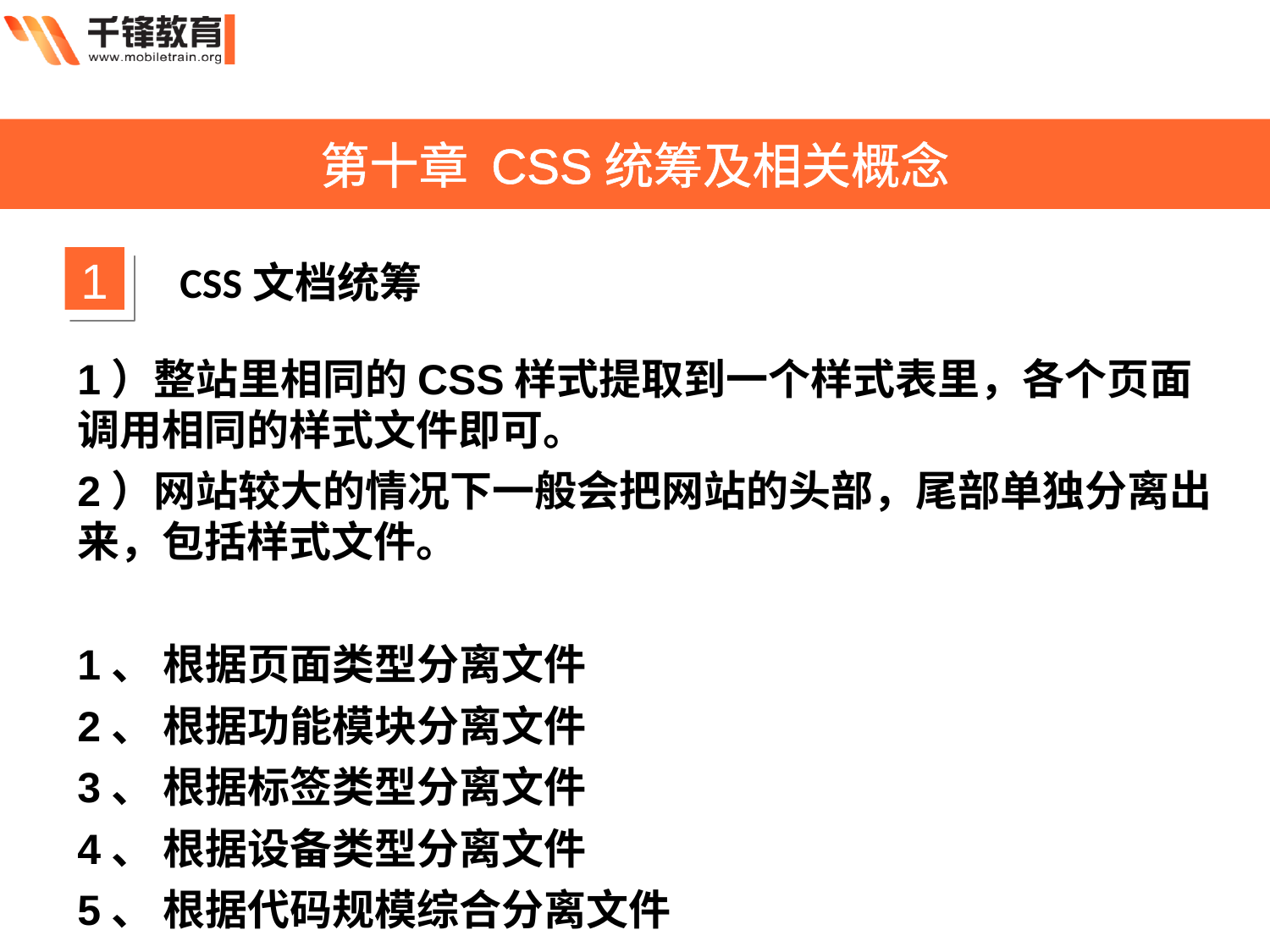

第十章 CSS统筹及相关概念
1

CSS文档统筹

1）整站里相同的CSS样式提取到一个样式表里，各个页面调用相同的样式文件即可。
2）网站较大的情况下一般会把网站的头部，尾部单独分离出来，包括样式文件。

1、 根据页面类型分离文件
2、 根据功能模块分离文件
3、 根据标签类型分离文件
4、 根据设备类型分离文件
5、 根据代码规模综合分离文件